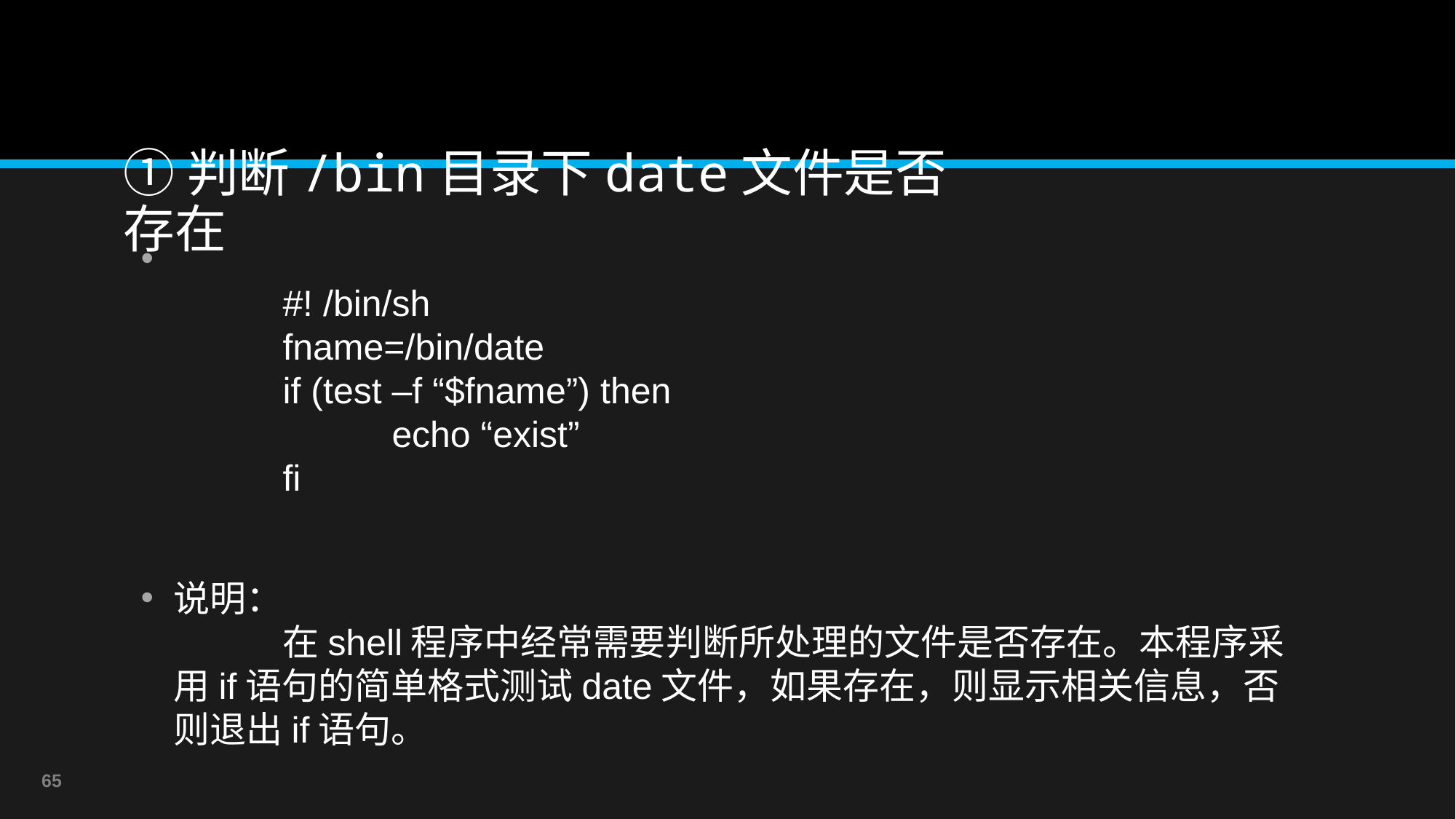

# ①判断/bin目录下date文件是否存在
	#! /bin/sh
	fname=/bin/date
	if (test –f “$fname”) then
		echo “exist”
	fi
说明：
	在shell程序中经常需要判断所处理的文件是否存在。本程序采用if语句的简单格式测试date文件，如果存在，则显示相关信息，否则退出if语句。
65